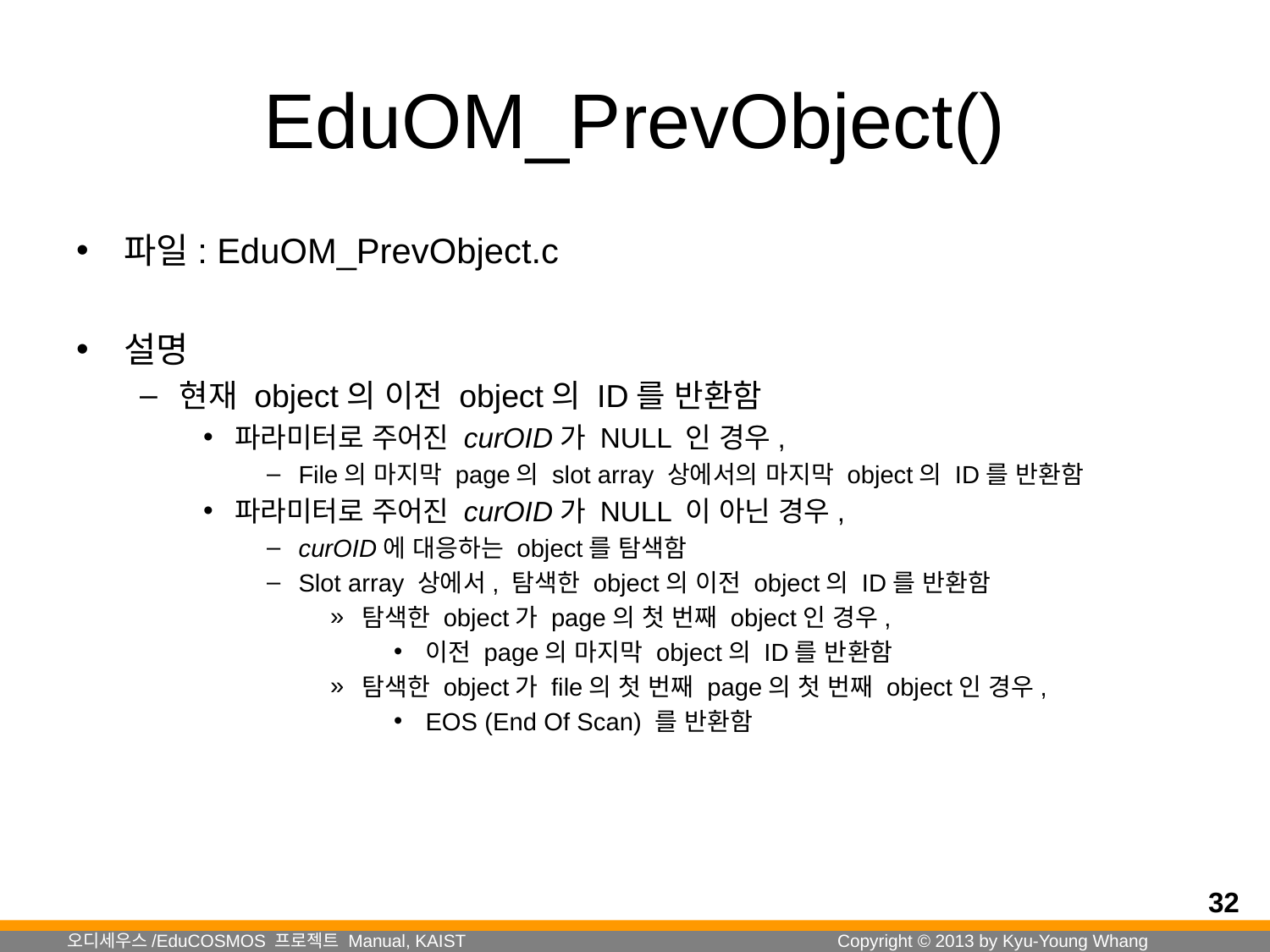

# EduOM_PrevObject()
파일: EduOM_PrevObject.c

설명
현재 object의 이전 object의 ID를 반환함
파라미터로 주어진 curOID가 NULL 인 경우,
File의 마지막 page의 slot array 상에서의 마지막 object의 ID를 반환함
파라미터로 주어진 curOID가 NULL 이 아닌 경우,
curOID에 대응하는 object를 탐색함
Slot array 상에서, 탐색한 object의 이전 object의 ID를 반환함
탐색한 object가 page의 첫 번째 object인 경우,
이전 page의 마지막 object의 ID를 반환함
탐색한 object가 file의 첫 번째 page의 첫 번째 object인 경우,
EOS (End Of Scan) 를 반환함